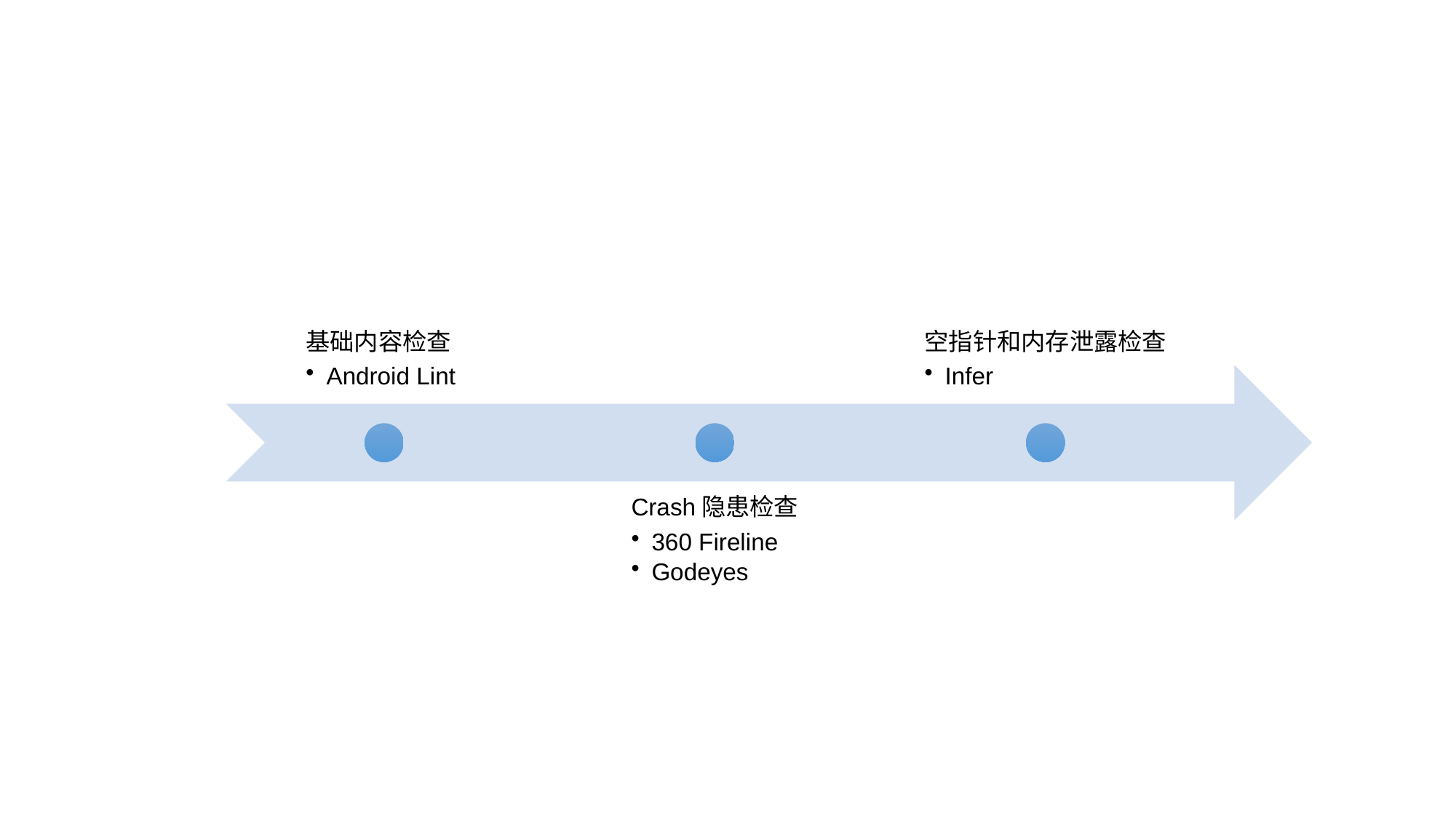

基础内容检查
Android Lint
Crash隐患检查
360 Fireline
Godeyes
空指针和内存泄露检查
Infer